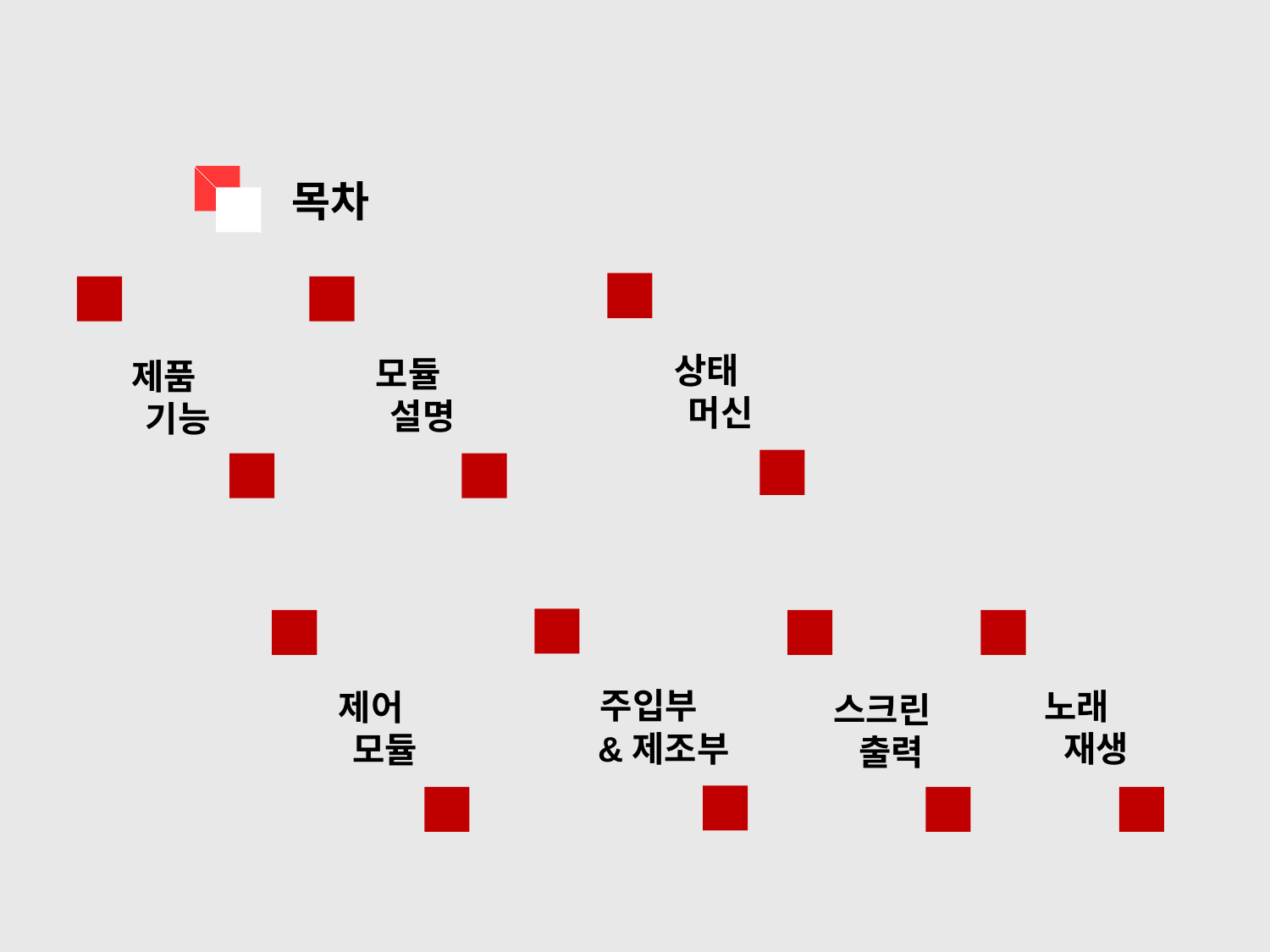

목차

상태
  머신
모듈
  설명
제품
  기능

주입부
   &제조부
노래
   재생
제어
  모듈
스크린
 출력